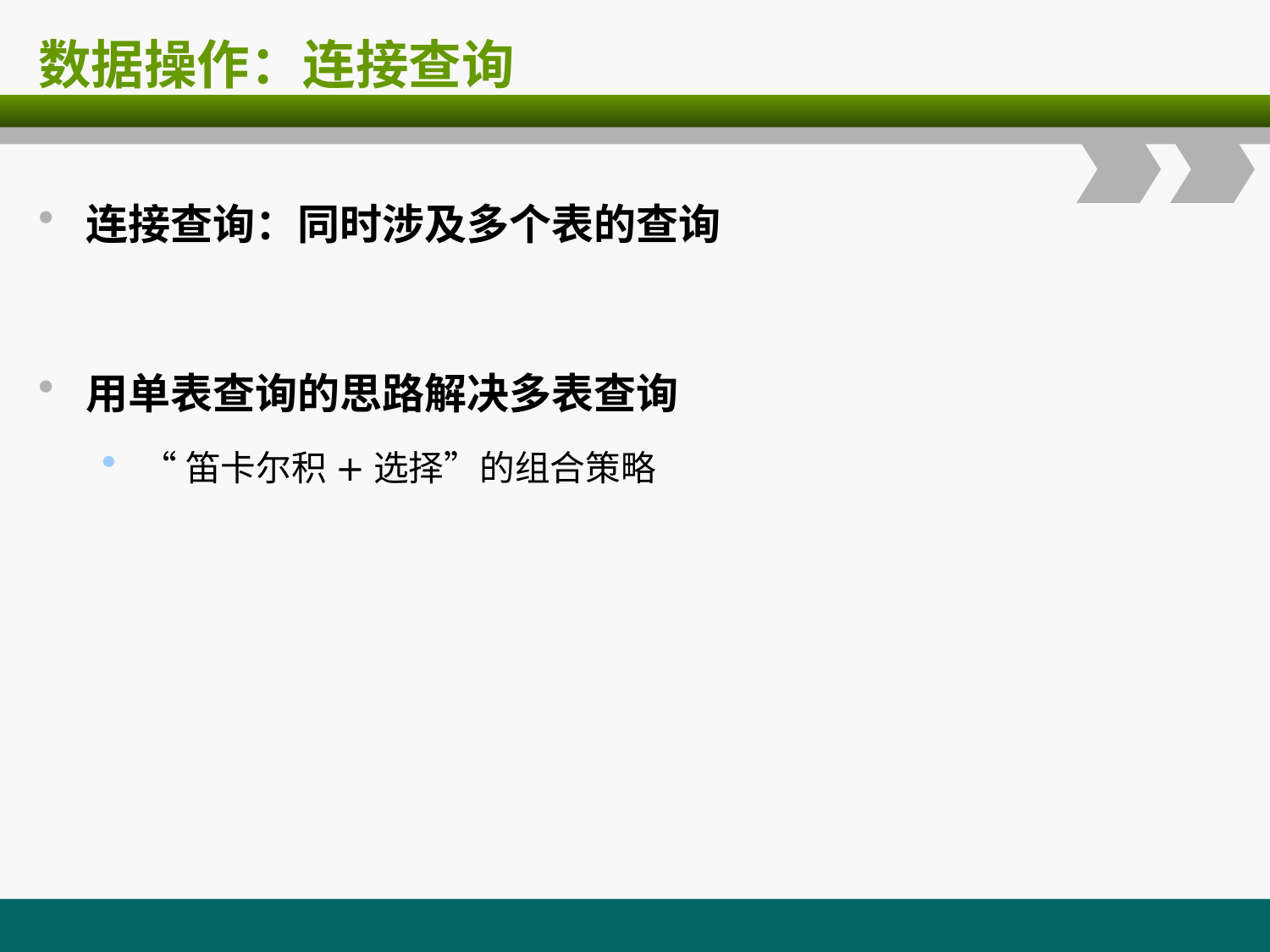

# 数据操作：连接查询
连接查询：同时涉及多个表的查询

用单表查询的思路解决多表查询
“笛卡尔积+选择”的组合策略